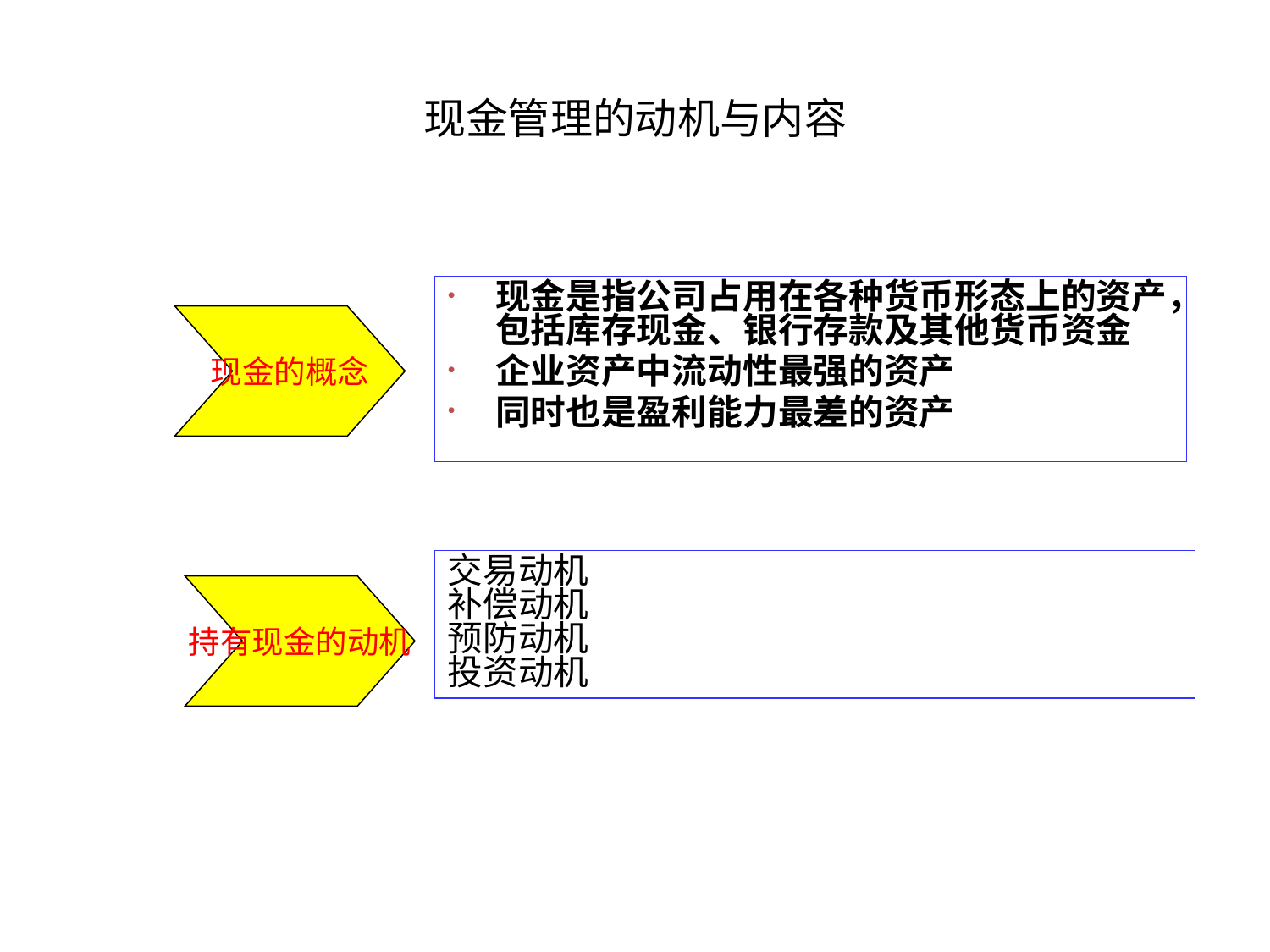

现金管理的动机与内容
现金是指公司占用在各种货币形态上的资产，包括库存现金、银行存款及其他货币资金
企业资产中流动性最强的资产
同时也是盈利能力最差的资产
现金的概念
交易动机
补偿动机
预防动机
投资动机
持有现金的动机